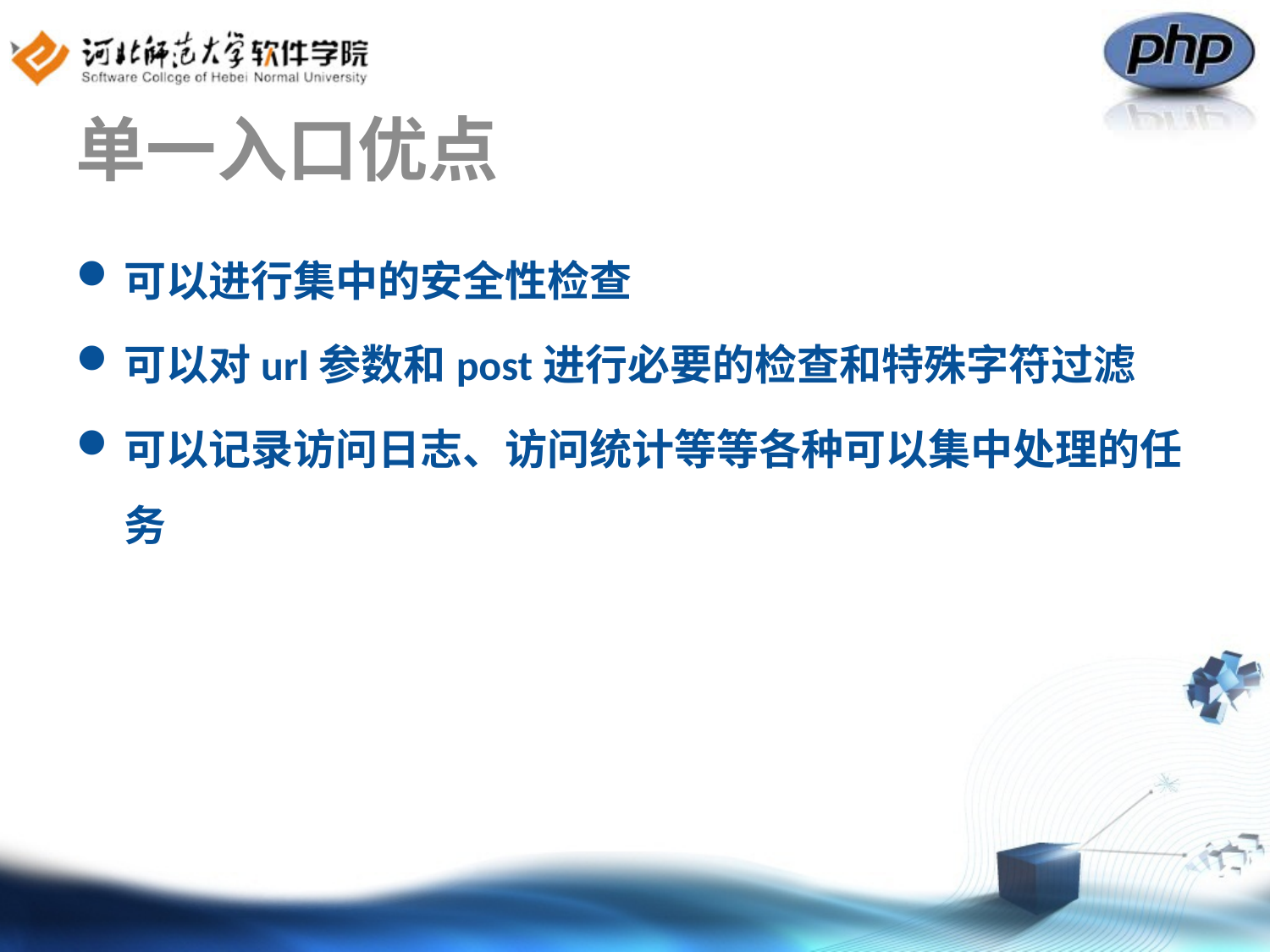

# 单一入口优点
可以进行集中的安全性检查
可以对url参数和post进行必要的检查和特殊字符过滤
可以记录访问日志、访问统计等等各种可以集中处理的任务